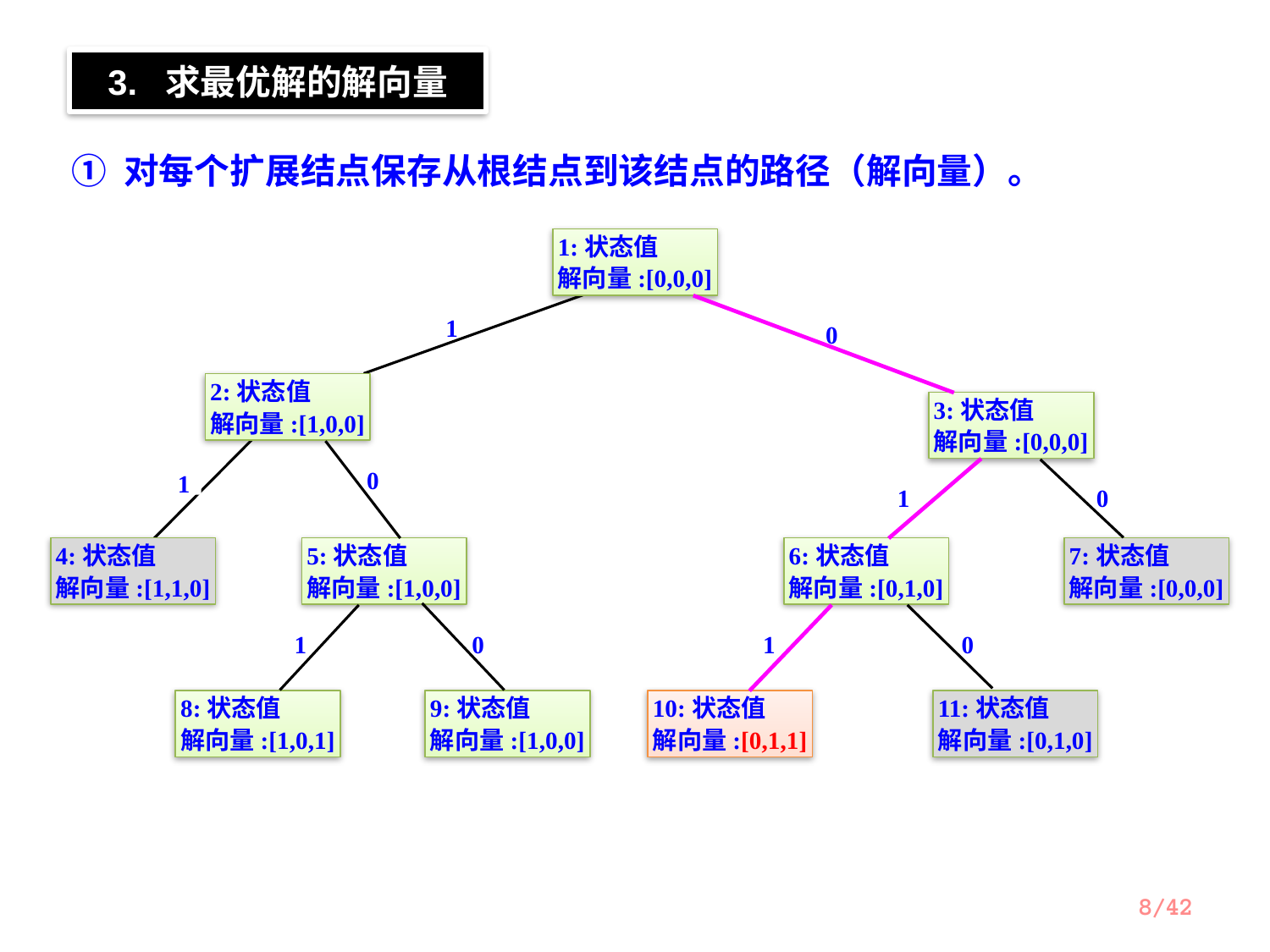

3.  求最优解的解向量
① 对每个扩展结点保存从根结点到该结点的路径（解向量）。
1:状态值
解向量:[0,0,0]

1
0
2:状态值
解向量:[1,0,0]
3:状态值
解向量:[0,0,0]

0
1
1
0
4:状态值
解向量:[1,1,0]
5:状态值
解向量:[1,0,0]
6:状态值
解向量:[0,1,0]
7:状态值
解向量:[0,0,0]

1
0
1
0
8:状态值
解向量:[1,0,1]
9:状态值
解向量:[1,0,0]
10:状态值
解向量:[0,1,1]
11:状态值
解向量:[0,1,0]
8/42